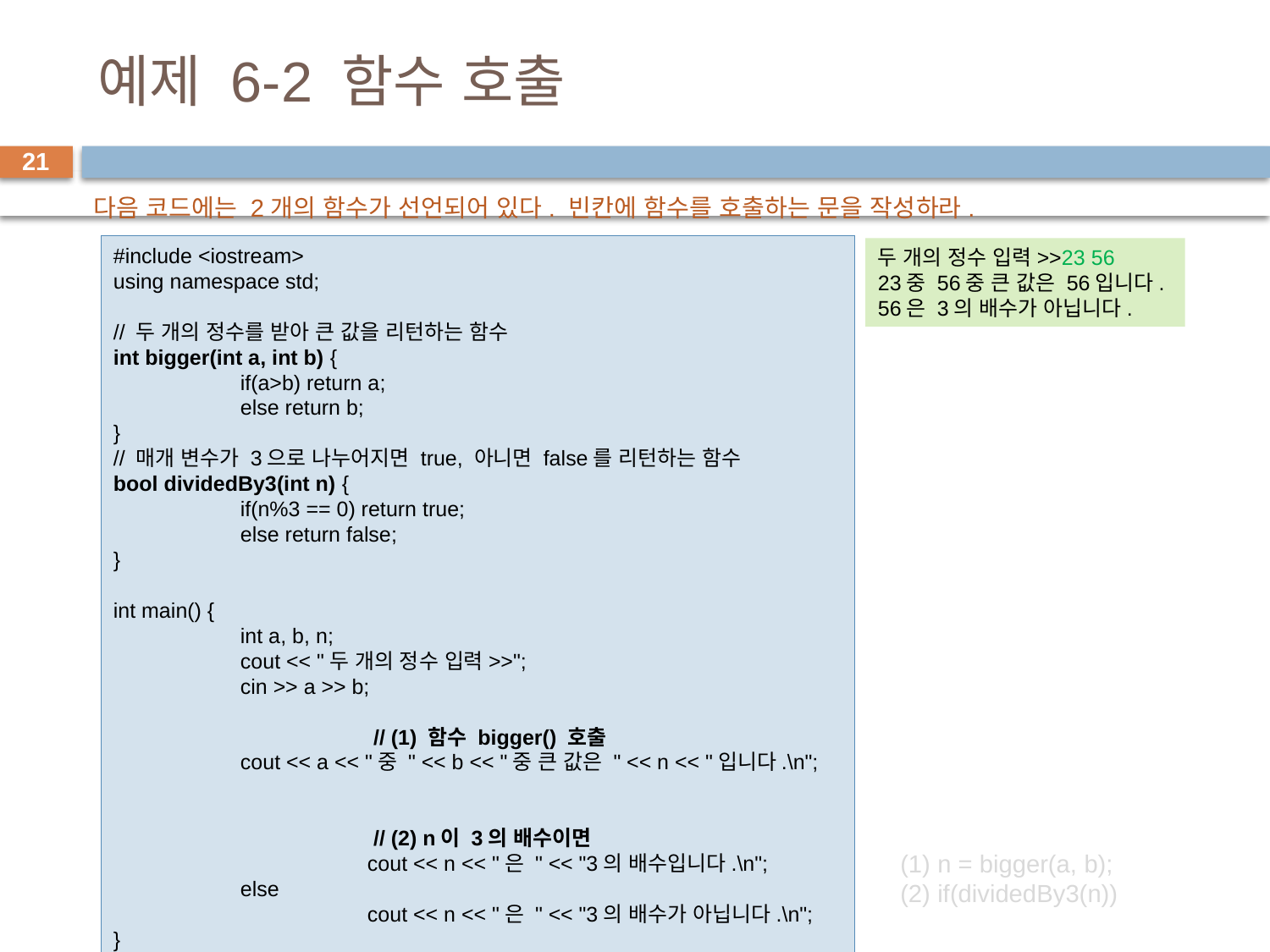

# 예제 6-2 함수 호출
21
다음 코드에는 2개의 함수가 선언되어 있다. 빈칸에 함수를 호출하는 문을 작성하라.
#include <iostream>
using namespace std;

// 두 개의 정수를 받아 큰 값을 리턴하는 함수
int bigger(int a, int b) {
	if(a>b) return a;
	else return b;
}
// 매개 변수가 3으로 나누어지면 true, 아니면 false를 리턴하는 함수
bool dividedBy3(int n) {
	if(n%3 == 0) return true;
	else return false;
}

int main() {
	int a, b, n;
	cout << "두 개의 정수 입력>>";
	cin >> a >> b;
							 // (1) 함수 bigger() 호출
	cout << a << "중 " << b << "중 큰 값은 " << n << "입니다.\n";

							 // (2) n이 3의 배수이면
		cout << n << "은 " << "3의 배수입니다.\n";
	else
		cout << n << "은 " << "3의 배수가 아닙니다.\n";
}
두 개의 정수 입력>>23 56
23중 56중 큰 값은 56입니다.
56은 3의 배수가 아닙니다.
(1) n = bigger(a, b);
(2) if(dividedBy3(n))